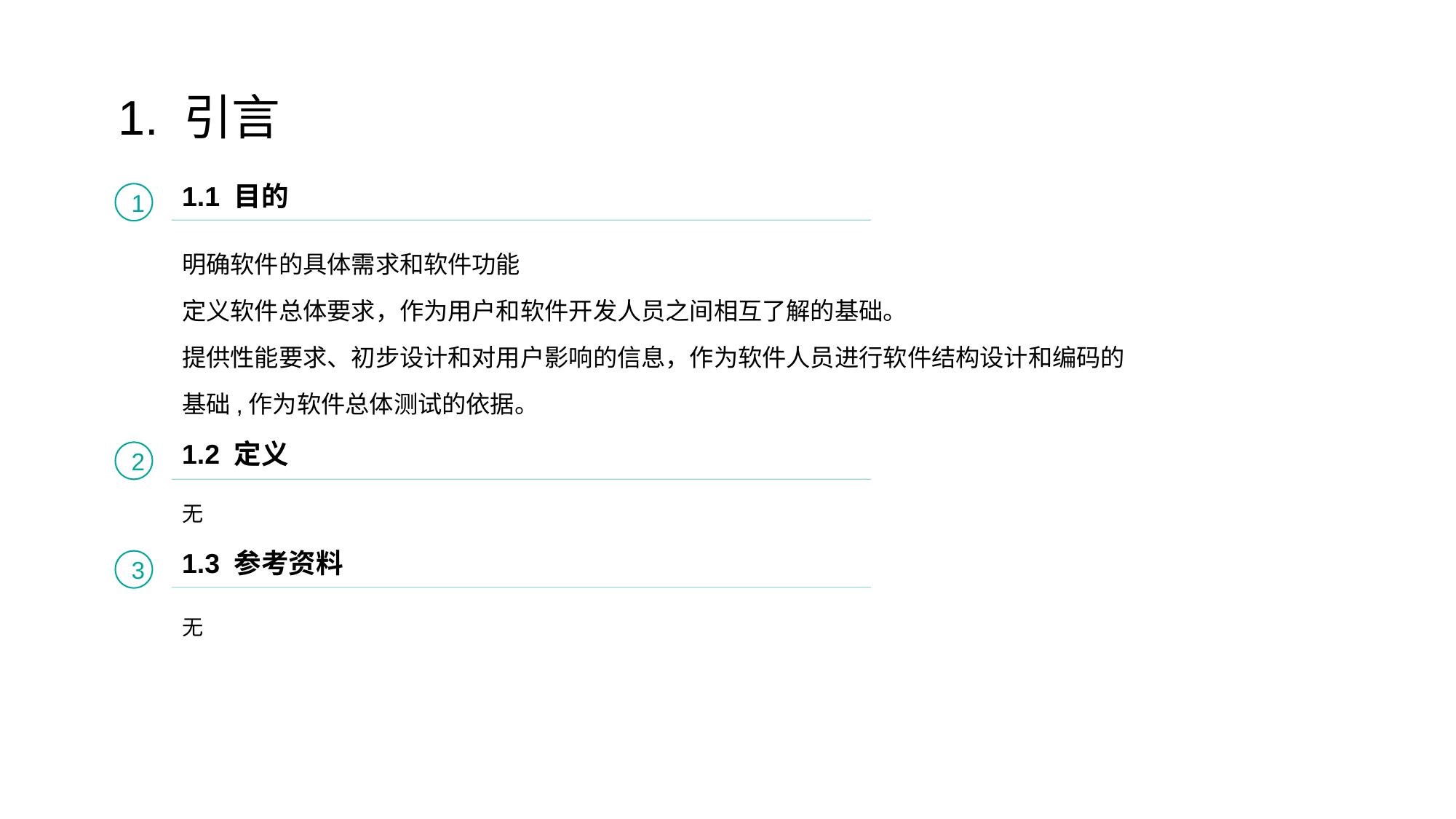

1. 引言

1.1 目的
1
明确软件的具体需求和软件功能
定义软件总体要求，作为用户和软件开发人员之间相互了解的基础。
提供性能要求、初步设计和对用户影响的信息，作为软件人员进行软件结构设计和编码的基础,作为软件总体测试的依据。
1.2 定义
2
无
1.3 参考资料
3
无